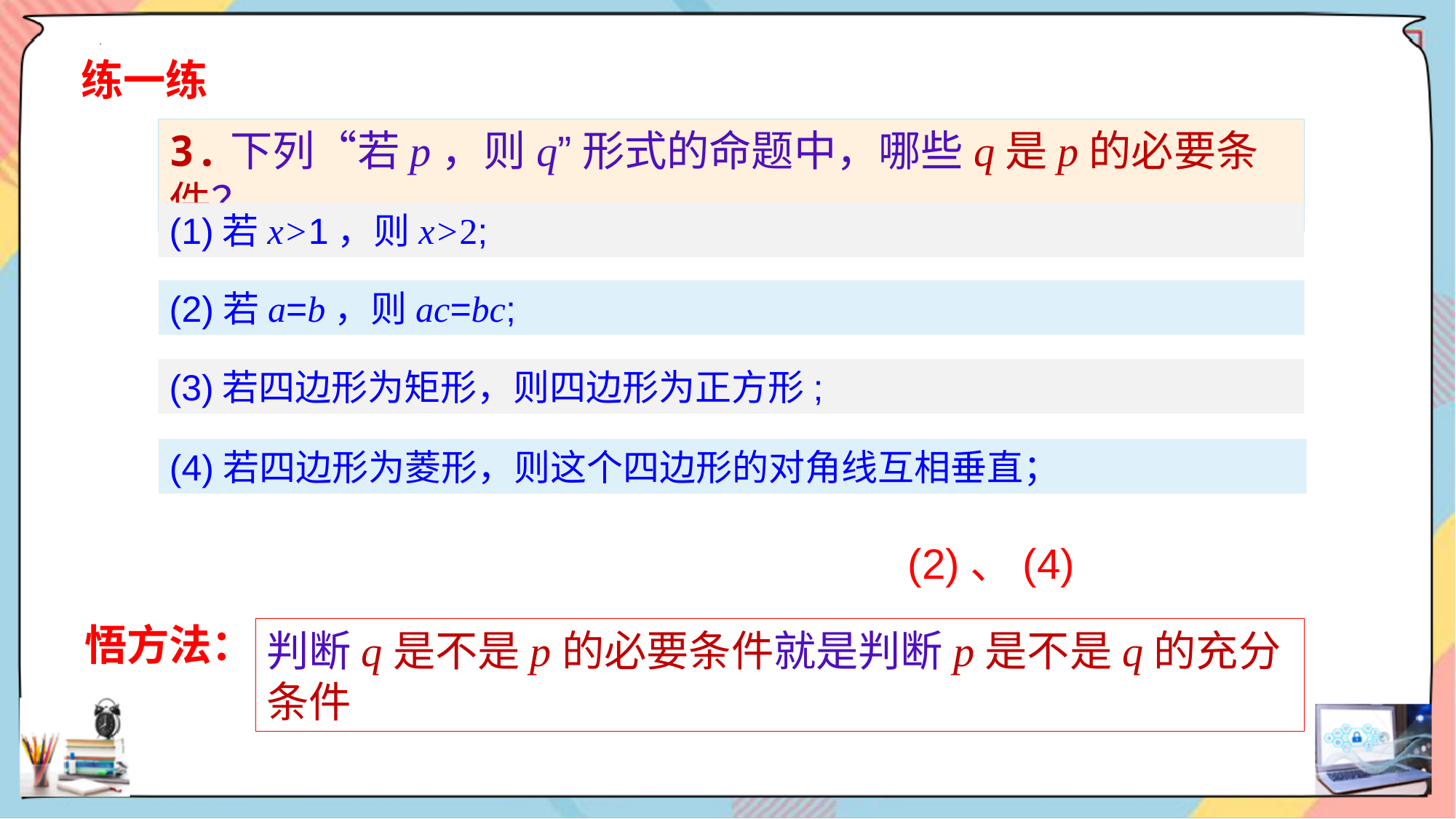

练一练
3.下列“若p，则q”形式的命题中，哪些q是p的必要条件？
(1)若x>1，则x>2;
(2)若a=b，则ac=bc;
(3)若四边形为矩形，则四边形为正方形;
(4)若四边形为菱形，则这个四边形的对角线互相垂直；
(2)、(4)
悟方法：
判断q是不是p的必要条件就是判断p是不是q的充分条件